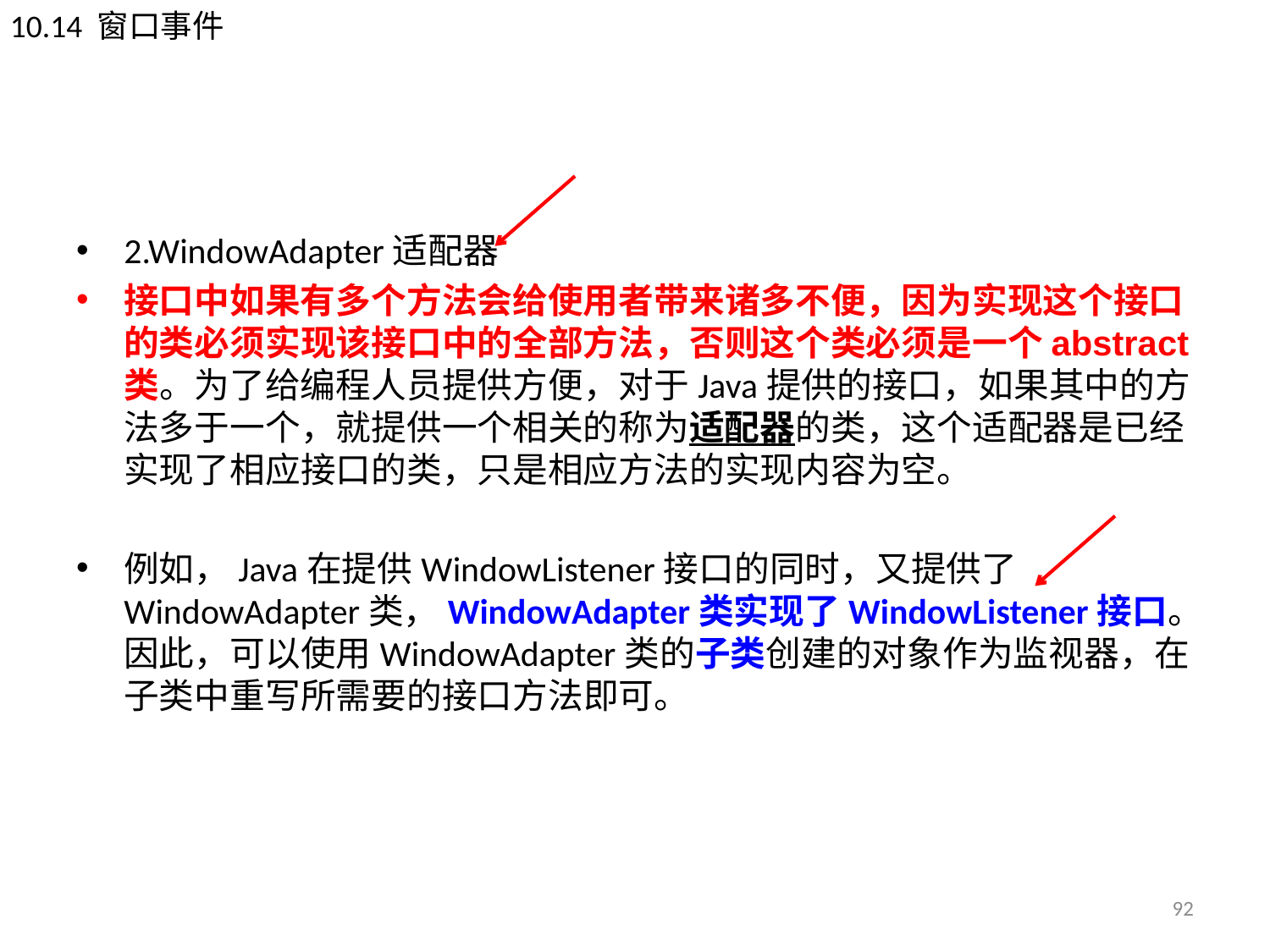

10.14 窗口事件
#
2.WindowAdapter适配器
接口中如果有多个方法会给使用者带来诸多不便，因为实现这个接口的类必须实现该接口中的全部方法，否则这个类必须是一个abstract类。为了给编程人员提供方便，对于Java提供的接口，如果其中的方法多于一个，就提供一个相关的称为适配器的类，这个适配器是已经实现了相应接口的类，只是相应方法的实现内容为空。

例如，Java在提供WindowListener接口的同时，又提供了WindowAdapter类，WindowAdapter类实现了WindowListener接口。因此，可以使用WindowAdapter类的子类创建的对象作为监视器，在子类中重写所需要的接口方法即可。
92